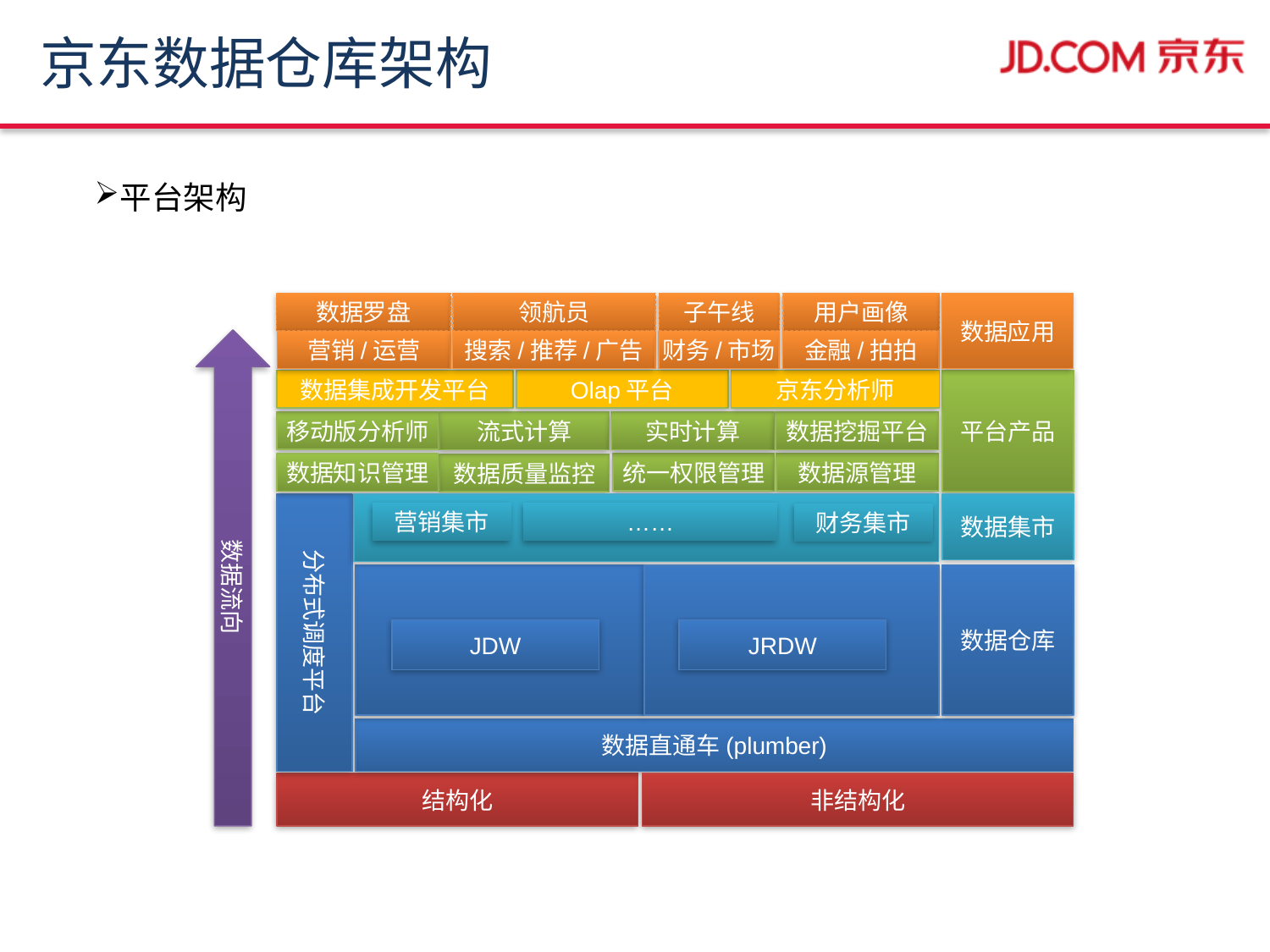

# 京东数据仓库架构
平台架构
数据罗盘
领航员
子午线
用户画像
数据应用
数据流向
营销/运营
搜索/推荐/广告
财务/市场
金融/拍拍
京东分析师
数据集成开发平台
平台产品
Olap平台
移动版分析师
流式计算
实时计算
数据挖掘平台
统一权限管理
数据源管理
数据知识管理
数据质量监控

数据集市
分布式调度平台
营销集市
……
财务集市

数据仓库

JDW
JRDW
数据直通车(plumber)
结构化
非结构化